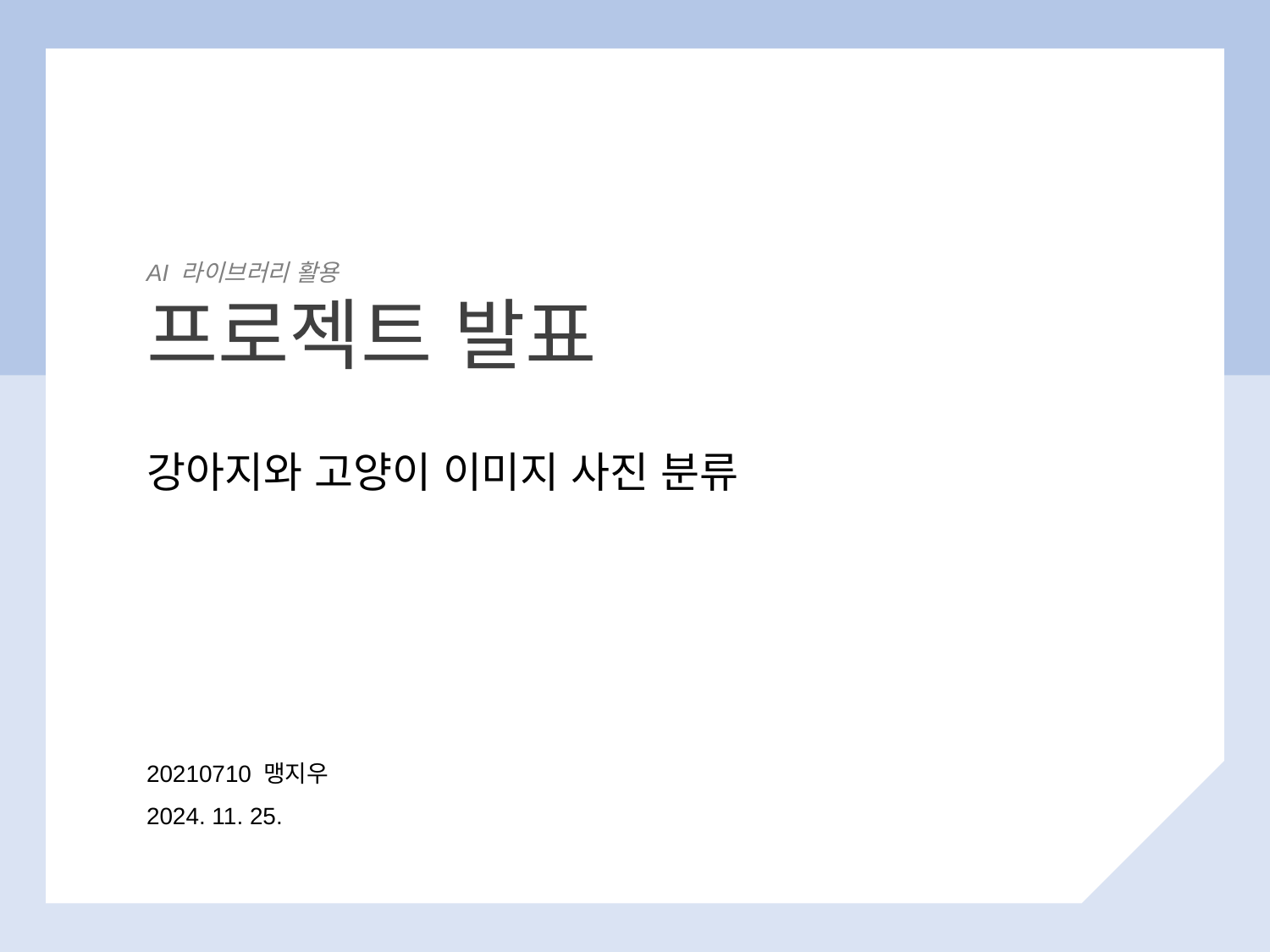

AI 라이브러리 활용
프로젝트 발표

강아지와 고양이 이미지 사진 분류
20210710 맹지우
2024. 11. 25.